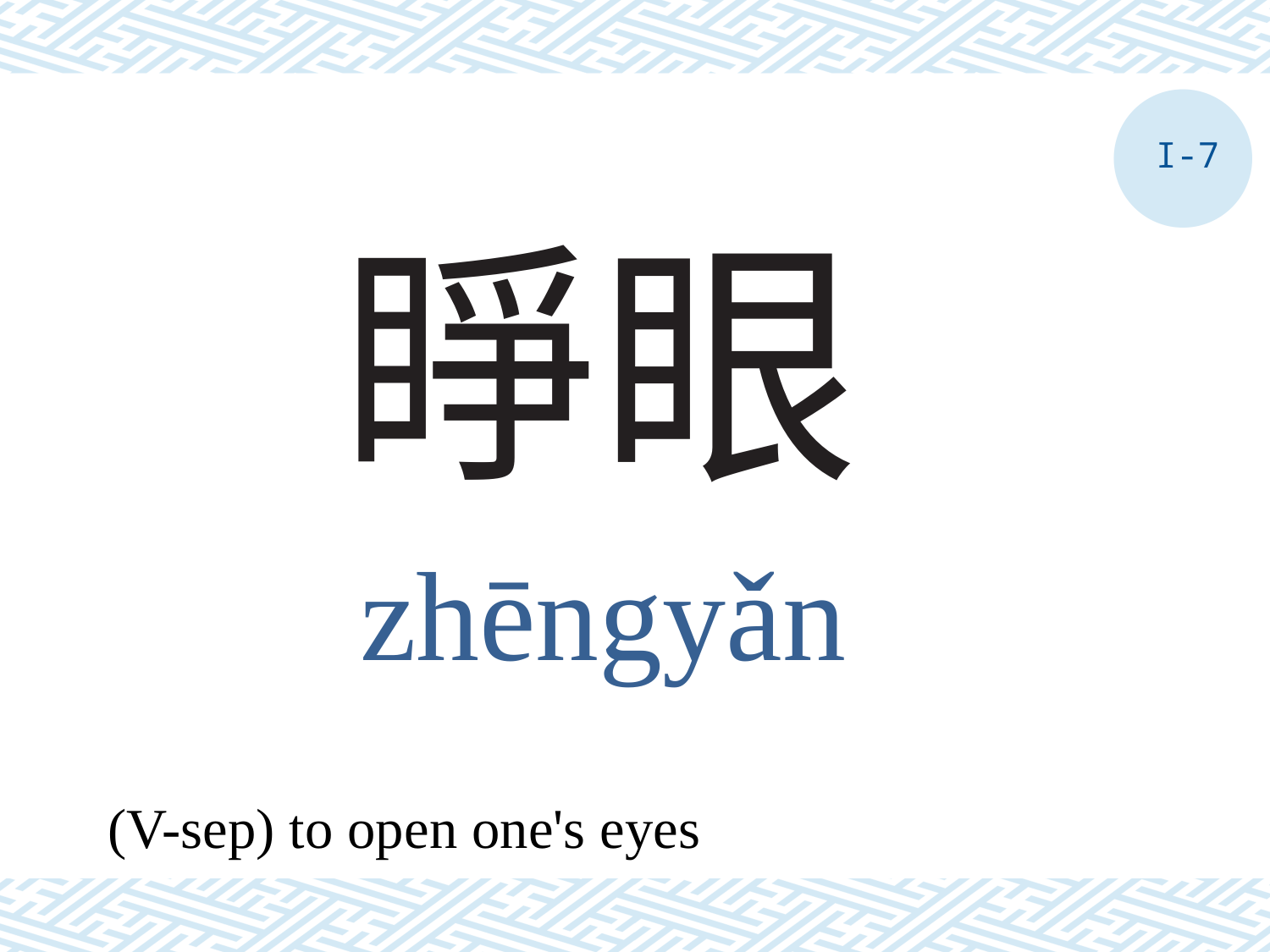

I-7

# 睜眼
zhēngyǎn
(V-sep) to open one's eyes